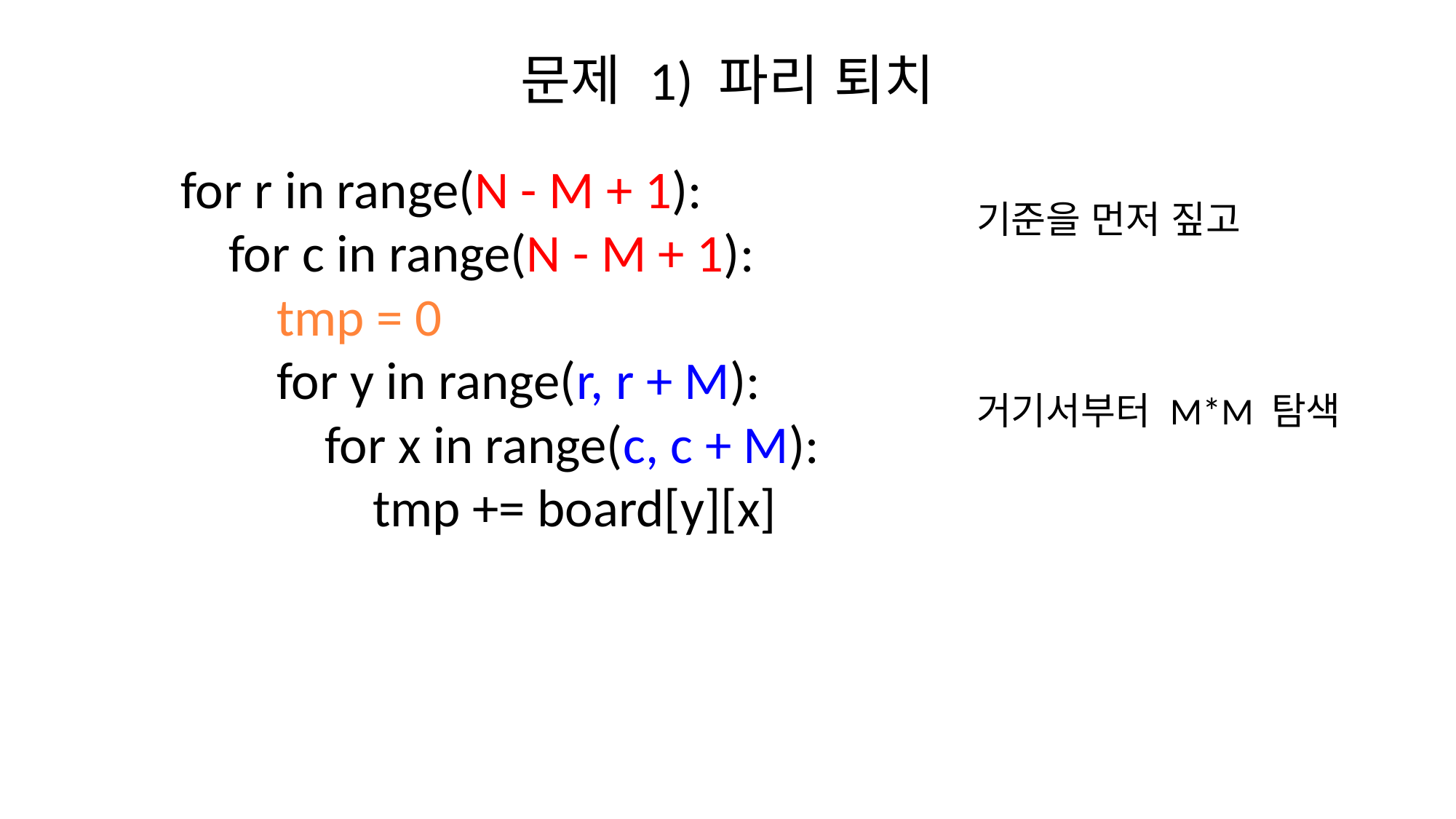

# 문제 1) 파리 퇴치
for r in range(N - M + 1):
    for c in range(N - M + 1):
        tmp = 0
        for y in range(r, r + M):
            for x in range(c, c + M):
                tmp += board[y][x]
기준을 먼저 짚고
거기서부터 M*M 탐색